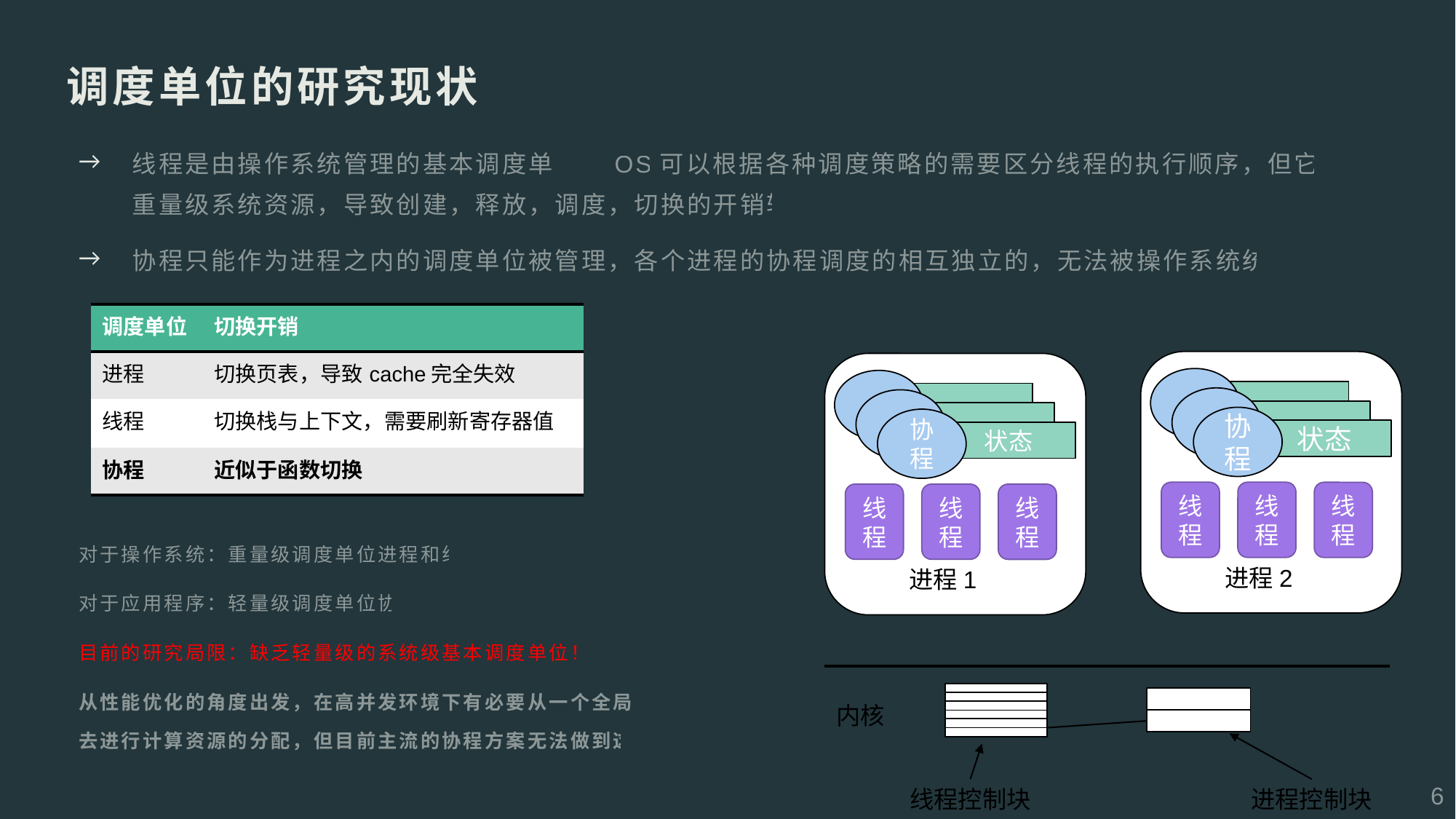

# 调度单位的研究现状
线程是由操作系统管理的基本调度单位，OS可以根据各种调度策略的需要区分线程的执行顺序，但它拥有重量级系统资源，导致创建，释放，调度，切换的开销较大；
协程只能作为进程之内的调度单位被管理，各个进程的协程调度的相互独立的，无法被操作系统统一管理；

| 调度单位 | 切换开销 |
| --- | --- |
| 进程 | 切换页表，导致cache完全失效 |
| 线程 | 切换栈与上下文，需要刷新寄存器值 |
| 协程 | 近似于函数切换 |

协程

状态
线程
线程
线程
进程2

协程

状态
线程
线程
线程
进程1

线程控制块
进程控制块
对于操作系统：重量级调度单位进程和线程；
对于应用程序：轻量级调度单位协程；
目前的研究局限：缺乏轻量级的系统级基本调度单位！
从性能优化的角度出发，在高并发环境下有必要从一个全局的视角去进行计算资源的分配，但目前主流的协程方案无法做到这一点；

内核
6